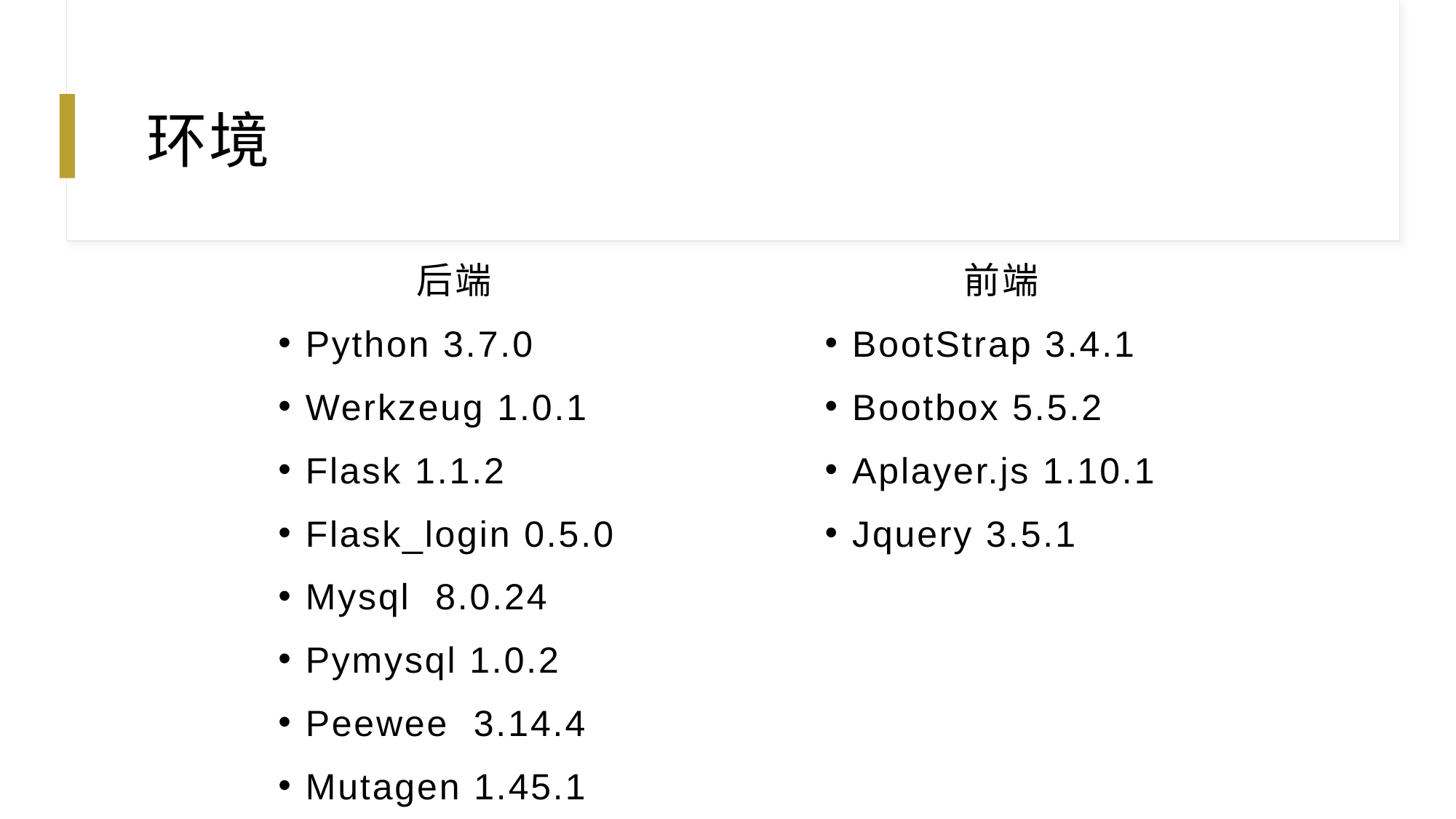

# 环境
后端
Python 3.7.0
Werkzeug 1.0.1
Flask 1.1.2
Flask_login 0.5.0
Mysql  8.0.24
Pymysql 1.0.2
Peewee  3.14.4
Mutagen 1.45.1

前端
BootStrap 3.4.1
Bootbox 5.5.2
Aplayer.js 1.10.1
Jquery 3.5.1